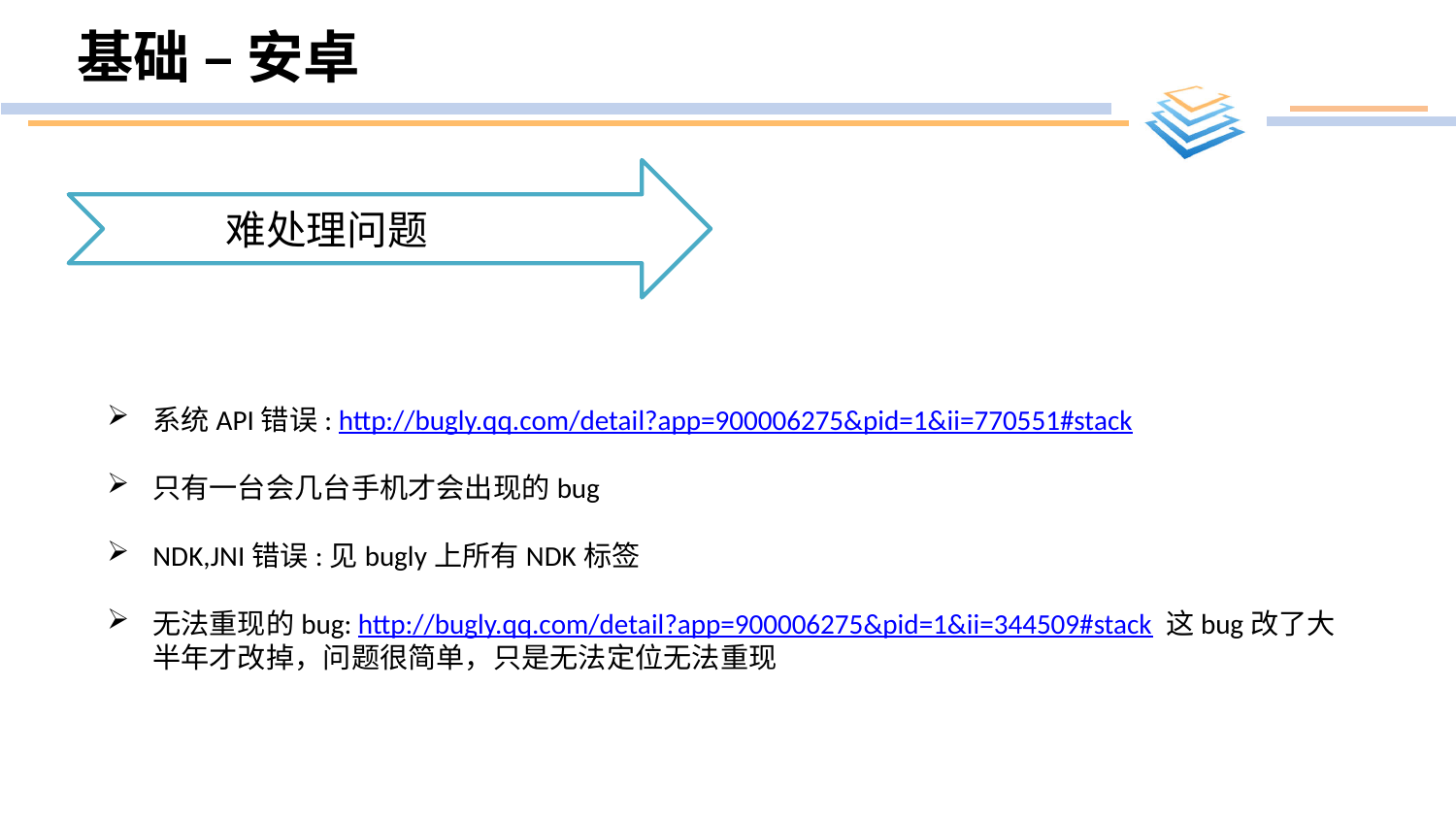

# 基础 – 安卓
           难处理问题
系统API错误: http://bugly.qq.com/detail?app=900006275&pid=1&ii=770551#stack

只有一台会几台手机才会出现的bug

NDK,JNI错误:见bugly上所有NDK标签

无法重现的bug: http://bugly.qq.com/detail?app=900006275&pid=1&ii=344509#stack 这bug改了大半年才改掉，问题很简单，只是无法定位无法重现